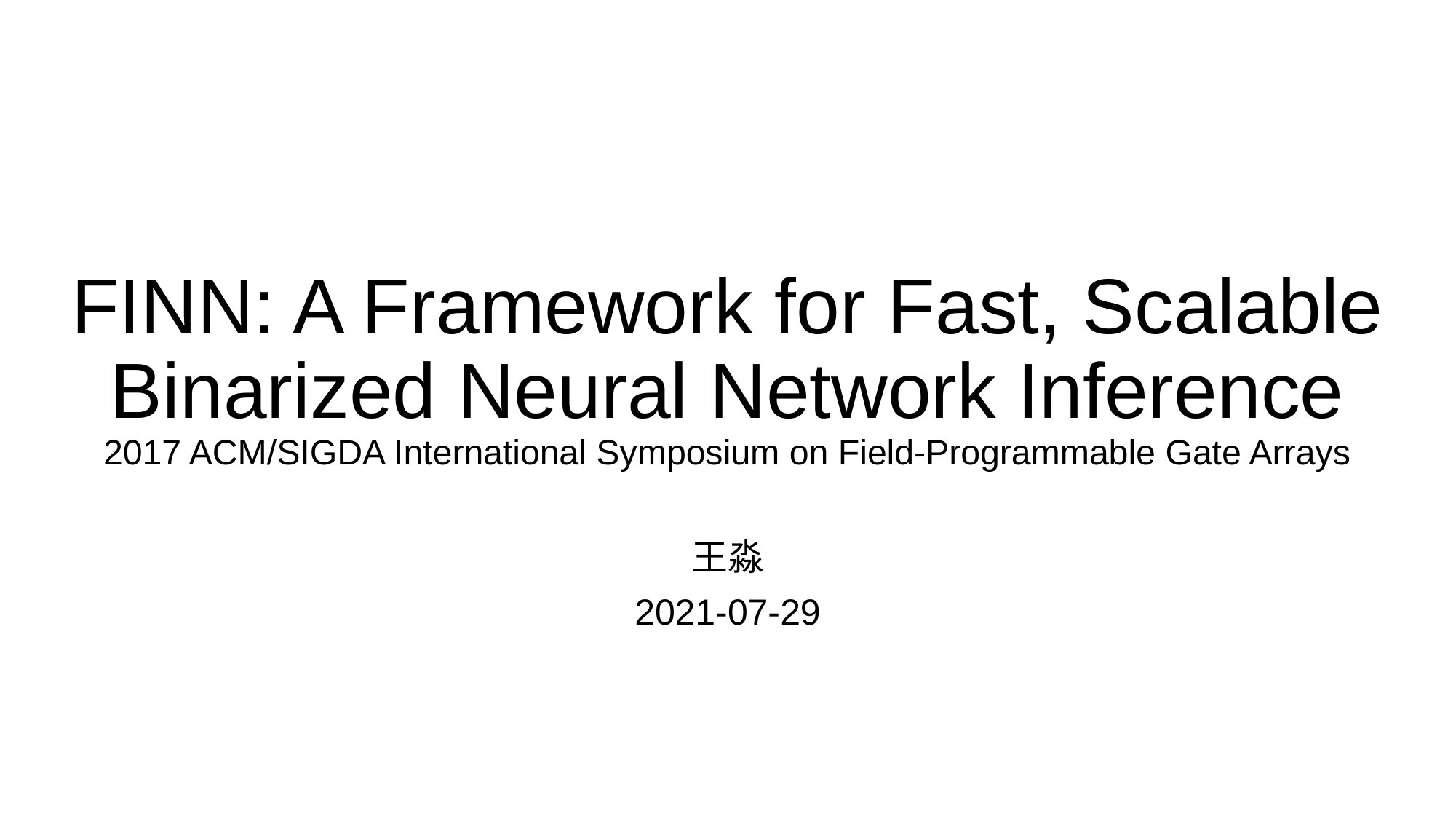

# FINN: A Framework for Fast, Scalable Binarized Neural Network Inference 2017 ACM/SIGDA International Symposium on Field-Programmable Gate Arrays
王淼
2021-07-29